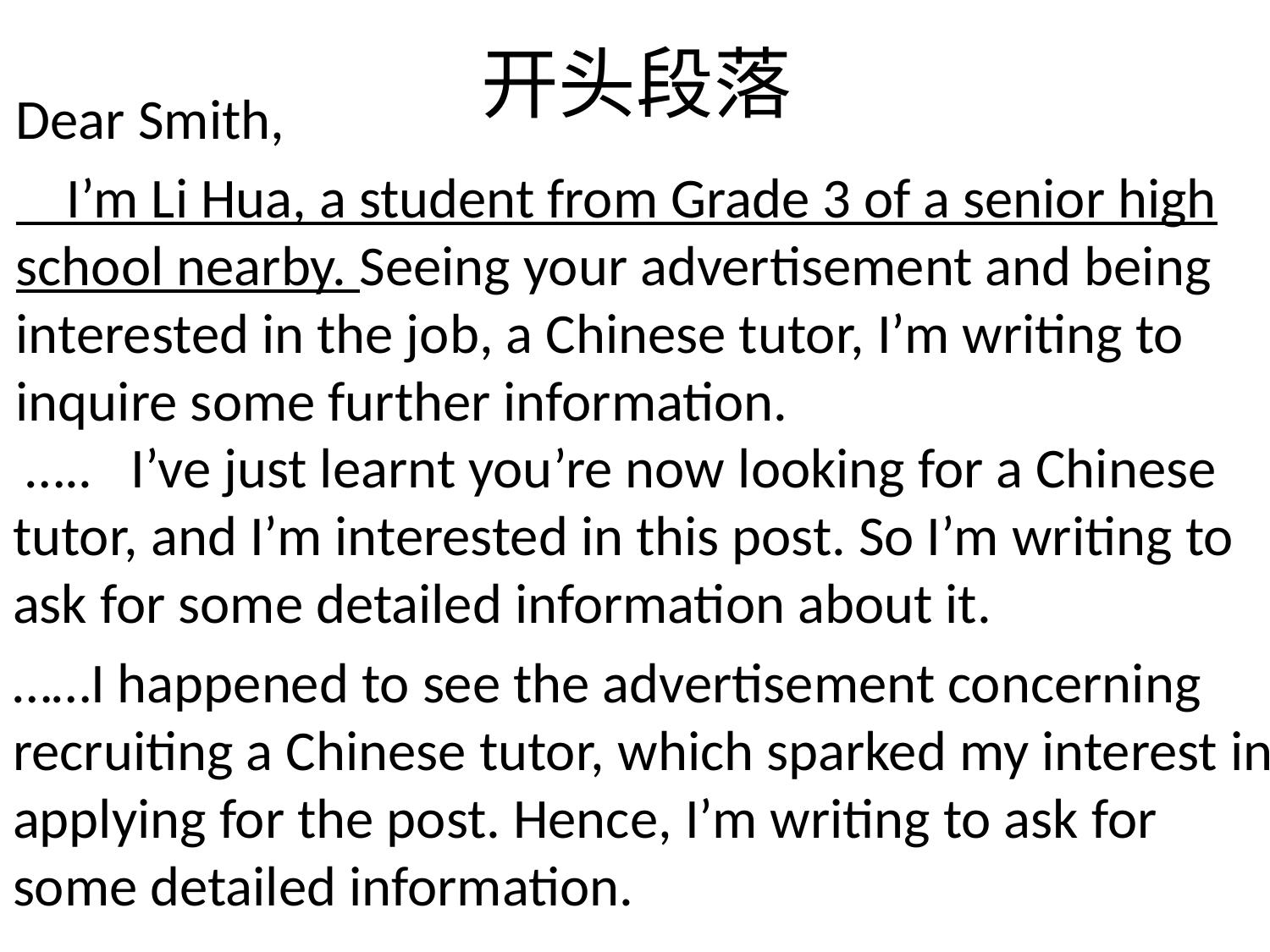

# 开头段落
Dear Smith,
    I’m Li Hua, a student from Grade 3 of a senior high school nearby. Seeing your advertisement and being interested in the job, a Chinese tutor, I’m writing to inquire some further information.

 …..   I’ve just learnt you’re now looking for a Chinese tutor, and I’m interested in this post. So I’m writing to ask for some detailed information about it.
……I happened to see the advertisement concerning recruiting a Chinese tutor, which sparked my interest in applying for the post. Hence, I’m writing to ask for some detailed information.